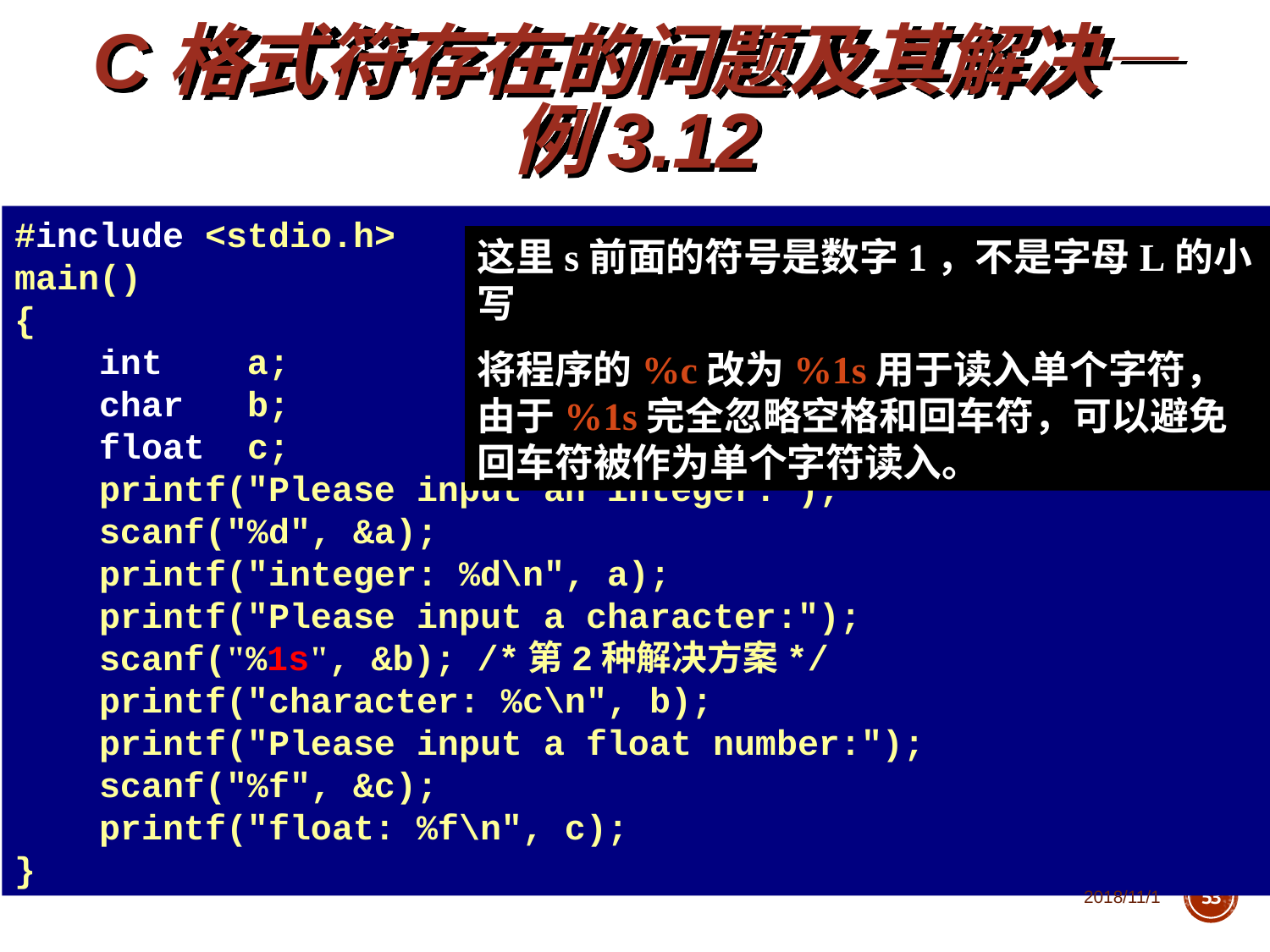

C格式符存在的问题及其解决—例3.12
#include <stdio.h>
main()
{
    int    a;
    char   b;
    float  c;
    printf("Please input an integer:");
    scanf("%d", &a);
    printf("integer: %d\n", a);
    printf("Please input a character:");
    scanf("%1s", &b); /*第2种解决方案*/
    printf("character: %c\n", b);
    printf("Please input a float number:");
    scanf("%f", &c);
    printf("float: %f\n", c);
}
这里s前面的符号是数字1，不是字母L的小写
将程序的%c改为%1s用于读入单个字符，由于%1s完全忽略空格和回车符，可以避免回车符被作为单个字符读入。
2018/11/1
53